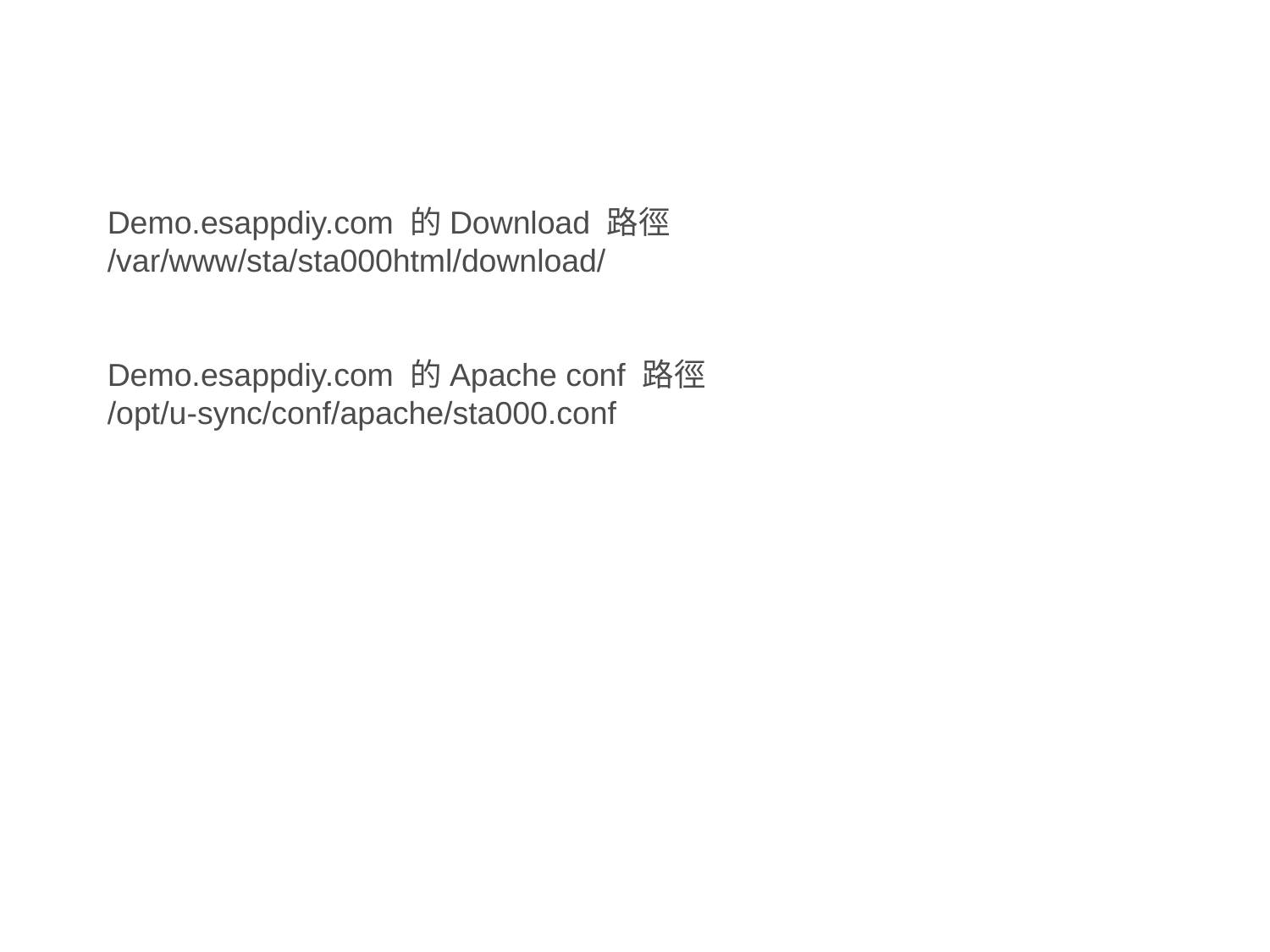

Demo.esappdiy.com 的Download 路徑
/var/www/sta/sta000html/download/

Demo.esappdiy.com 的Apache conf 路徑
/opt/u-sync/conf/apache/sta000.conf